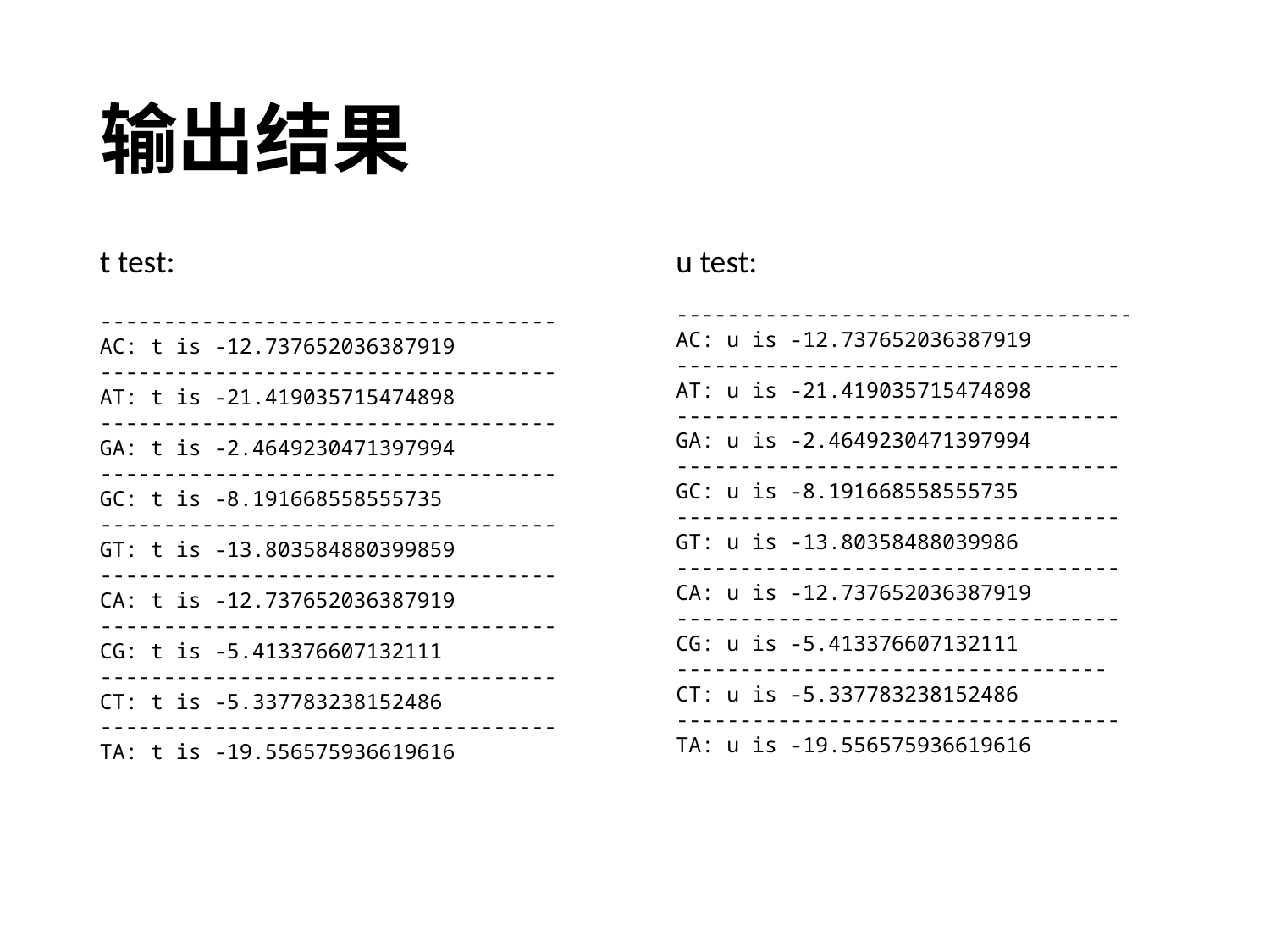

# 输出结果
t test:
u test:
------------------------------------
AC: u is -12.737652036387919
-----------------------------------
AT: u is -21.419035715474898
-----------------------------------
GA: u is -2.4649230471397994
-----------------------------------
GC: u is -8.191668558555735
-----------------------------------
GT: u is -13.80358488039986
-----------------------------------
CA: u is -12.737652036387919
-----------------------------------
CG: u is -5.413376607132111
----------------------------------
CT: u is -5.337783238152486
-----------------------------------
TA: u is -19.556575936619616
------------------------------------
AC: t is -12.737652036387919
------------------------------------
AT: t is -21.419035715474898
------------------------------------
GA: t is -2.4649230471397994
------------------------------------
GC: t is -8.191668558555735
------------------------------------
GT: t is -13.803584880399859
------------------------------------
CA: t is -12.737652036387919
------------------------------------
CG: t is -5.413376607132111
------------------------------------
CT: t is -5.337783238152486
------------------------------------
TA: t is -19.556575936619616